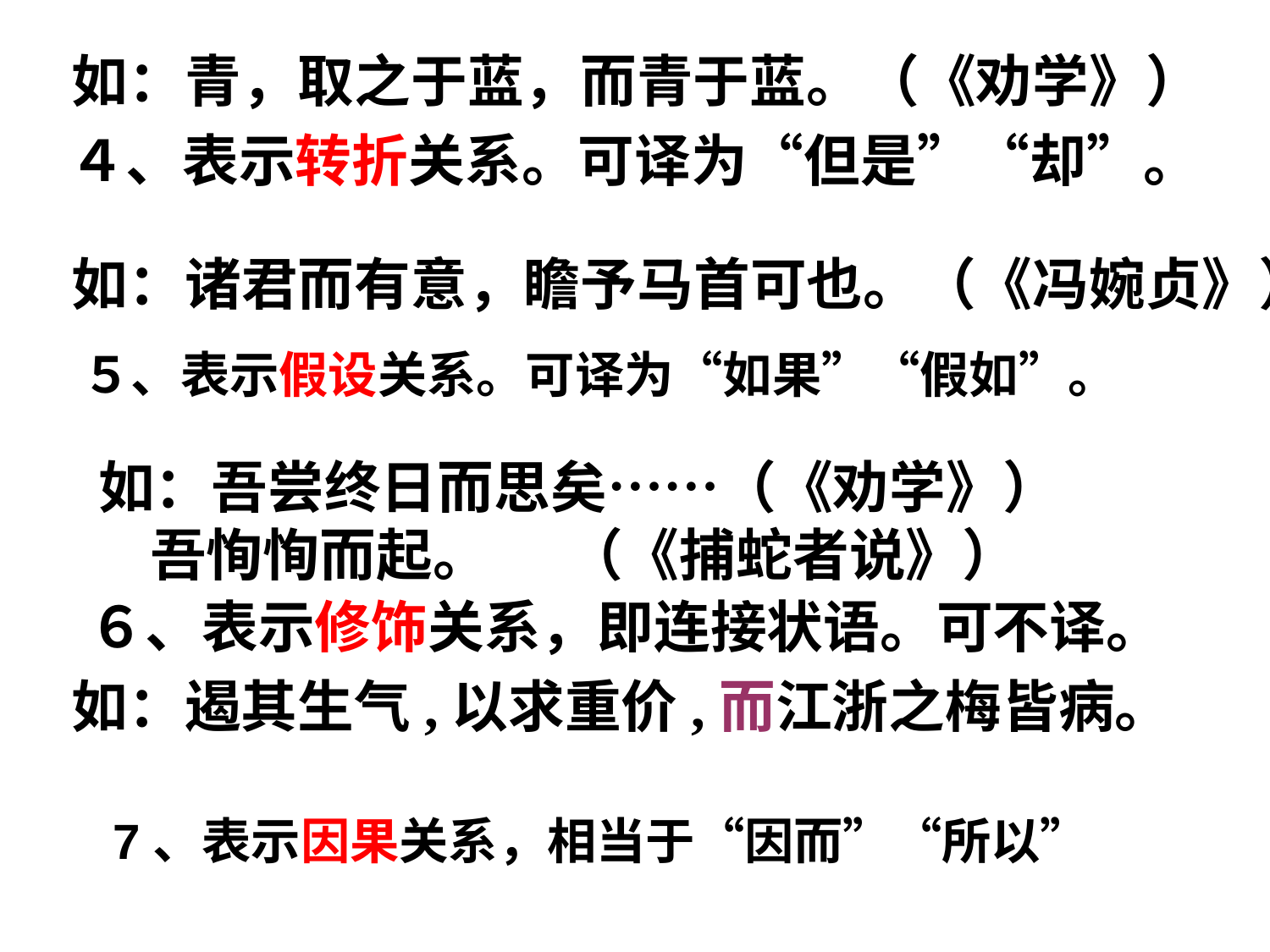

如：青，取之于蓝，而青于蓝。（《劝学》）

如：诸君而有意，瞻予马首可也。（《冯婉贞》）

 如：吾尝终日而思矣……（《劝学》）
     吾恂恂而起。      （《捕蛇者说》）
４、表示转折关系。可译为“但是”“却”。
５、表示假设关系。可译为“如果”“假如”。
６、表示修饰关系，即连接状语。可不译。
如：遏其生气,以求重价,而江浙之梅皆病。
7、表示因果关系，相当于“因而”“所以”